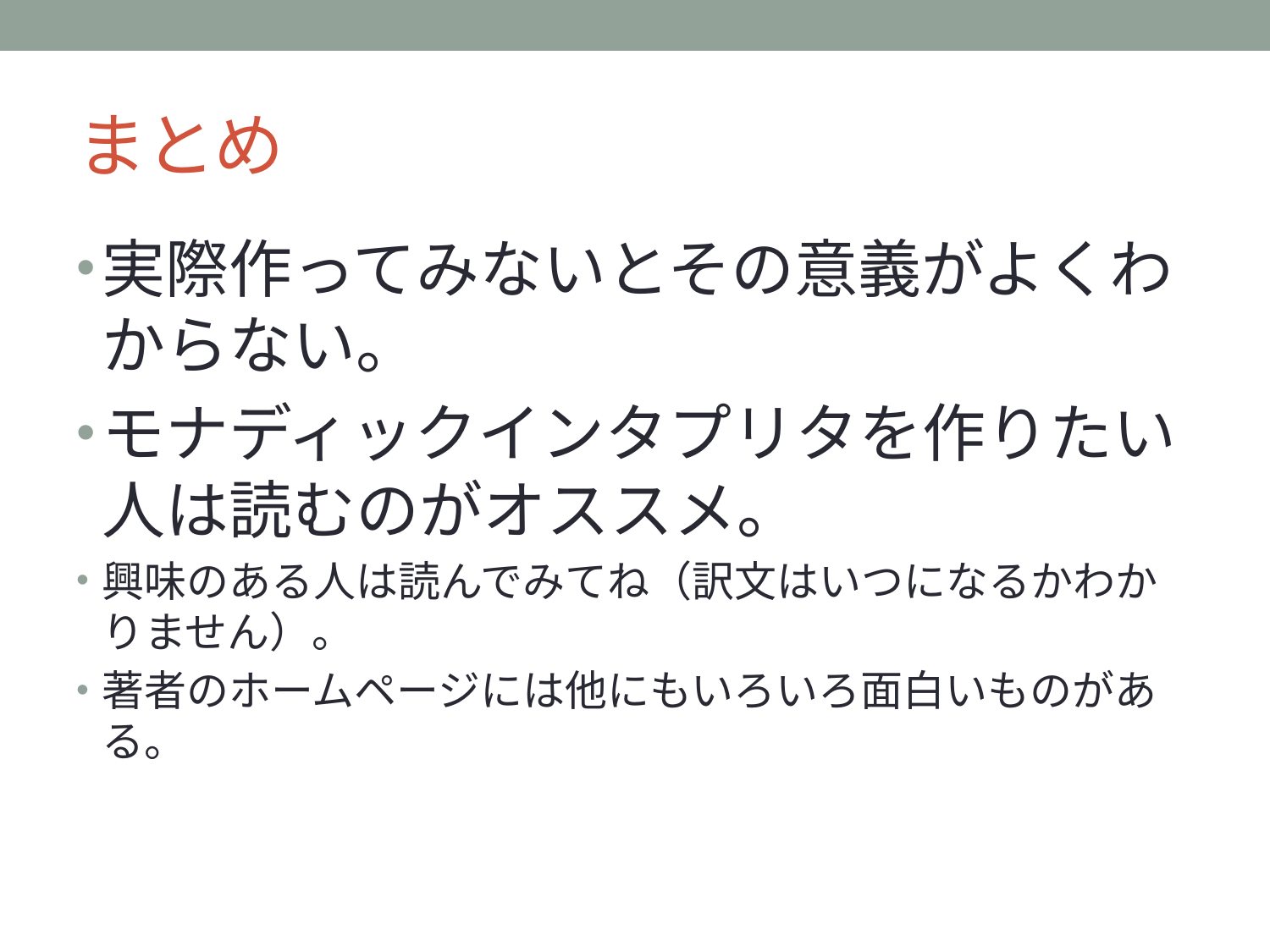

# まとめ
実際作ってみないとその意義がよくわからない。
モナディックインタプリタを作りたい人は読むのがオススメ。
興味のある人は読んでみてね（訳文はいつになるかわかりません）。
著者のホームページには他にもいろいろ面白いものがある。